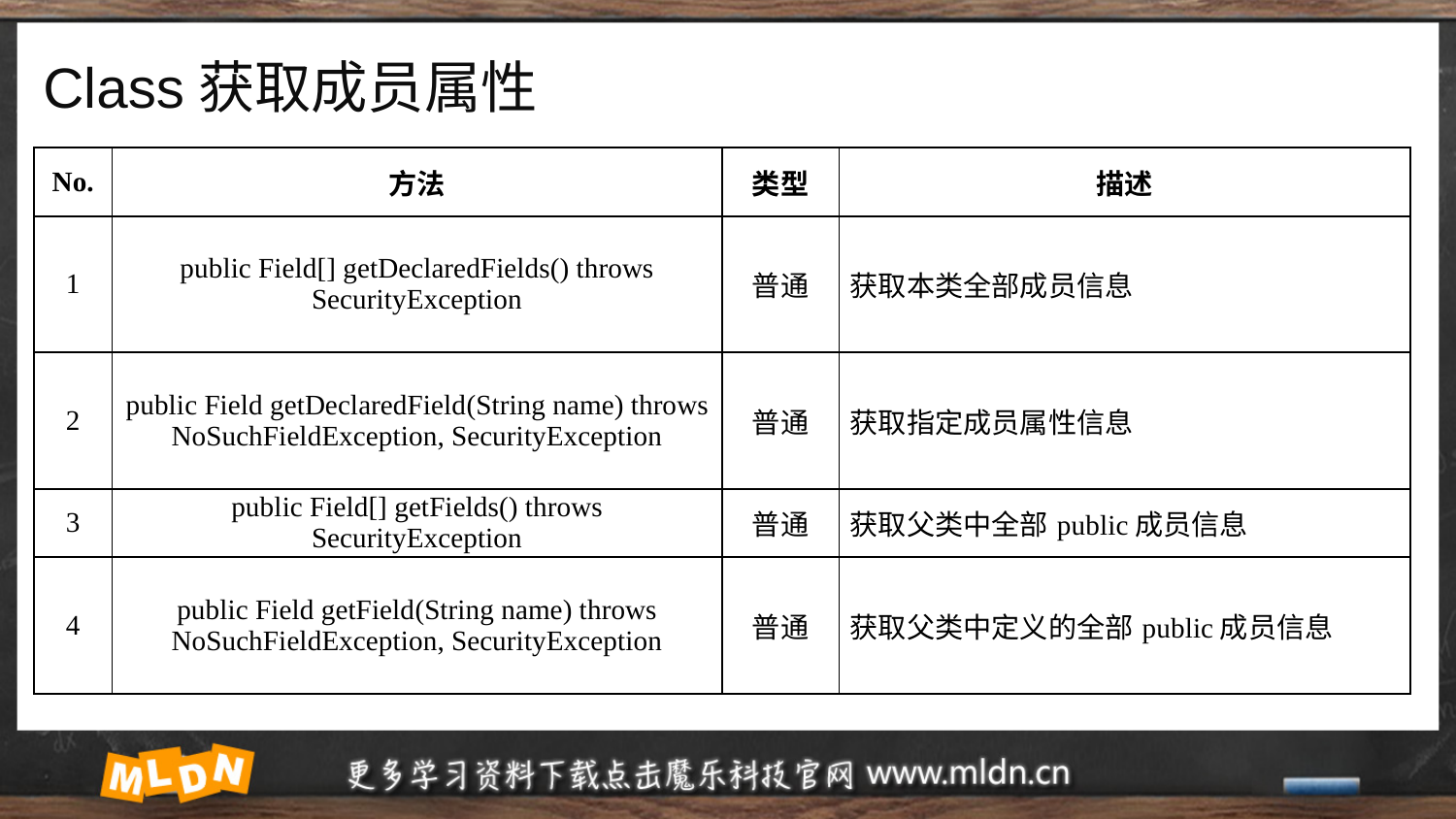

# Class获取成员属性
| No. | 方法 | 类型 | 描述 |
| --- | --- | --- | --- |
| 1 | public Field[] getDeclaredFields() throws SecurityException | 普通 | 获取本类全部成员信息 |
| 2 | public Field getDeclaredField​(String name) throws NoSuchFieldException, SecurityException | 普通 | 获取指定成员属性信息 |
| 3 | public Field[] getFields() throws SecurityException | 普通 | 获取父类中全部public成员信息 |
| 4 | public Field getField​(String name) throws NoSuchFieldException, SecurityException | 普通 | 获取父类中定义的全部public成员信息 |